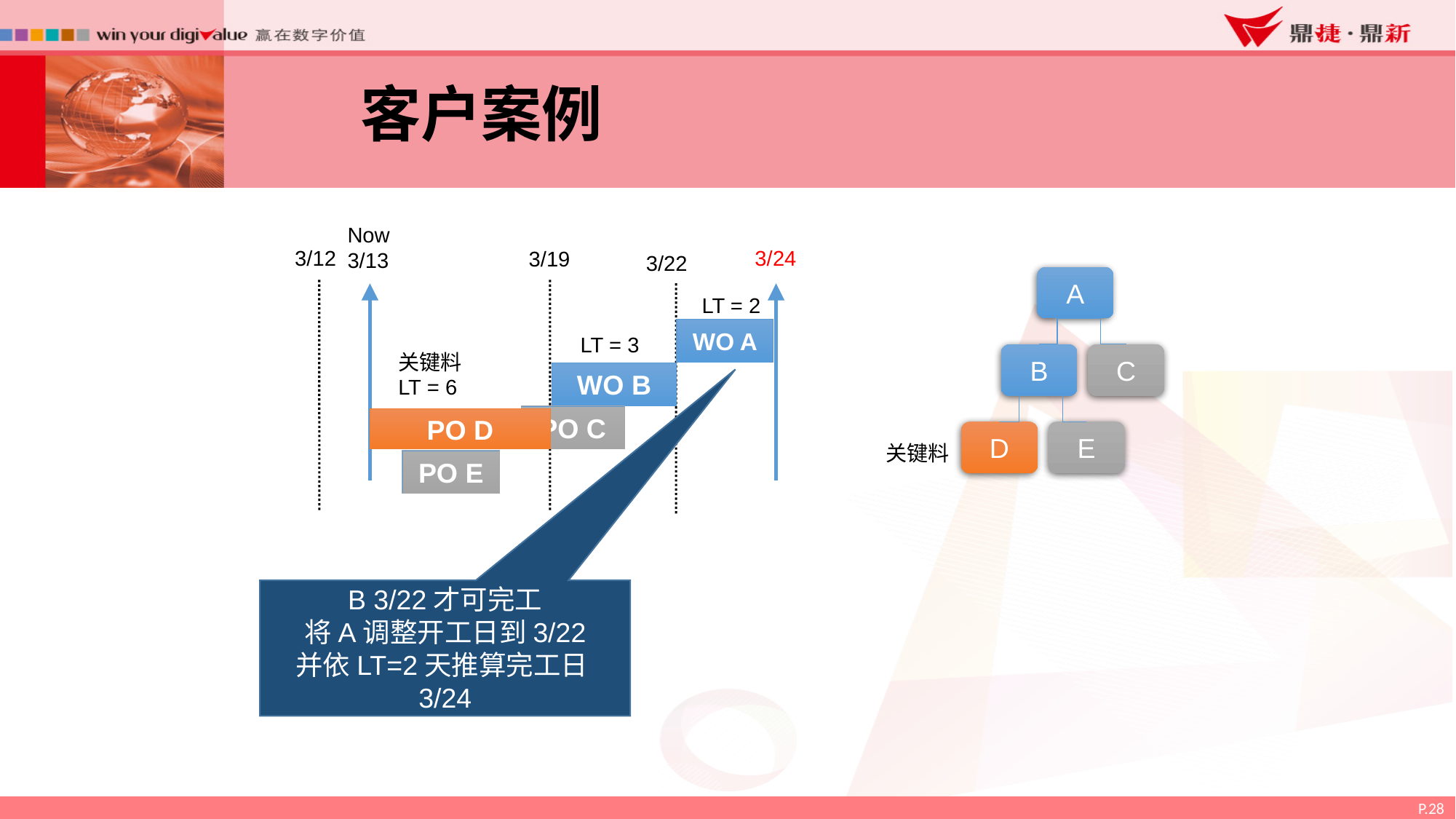

客户案例

Now
3/13
3/12
3/24
3/19
3/22
A

LT = 2
WO A
LT = 3
关键料
LT = 6
B
C
WO B
PO C
PO D
D
E
关键料
PO E
B 3/22才可完工
将A调整开工日到3/22
并依LT=2天推算完工日3/24